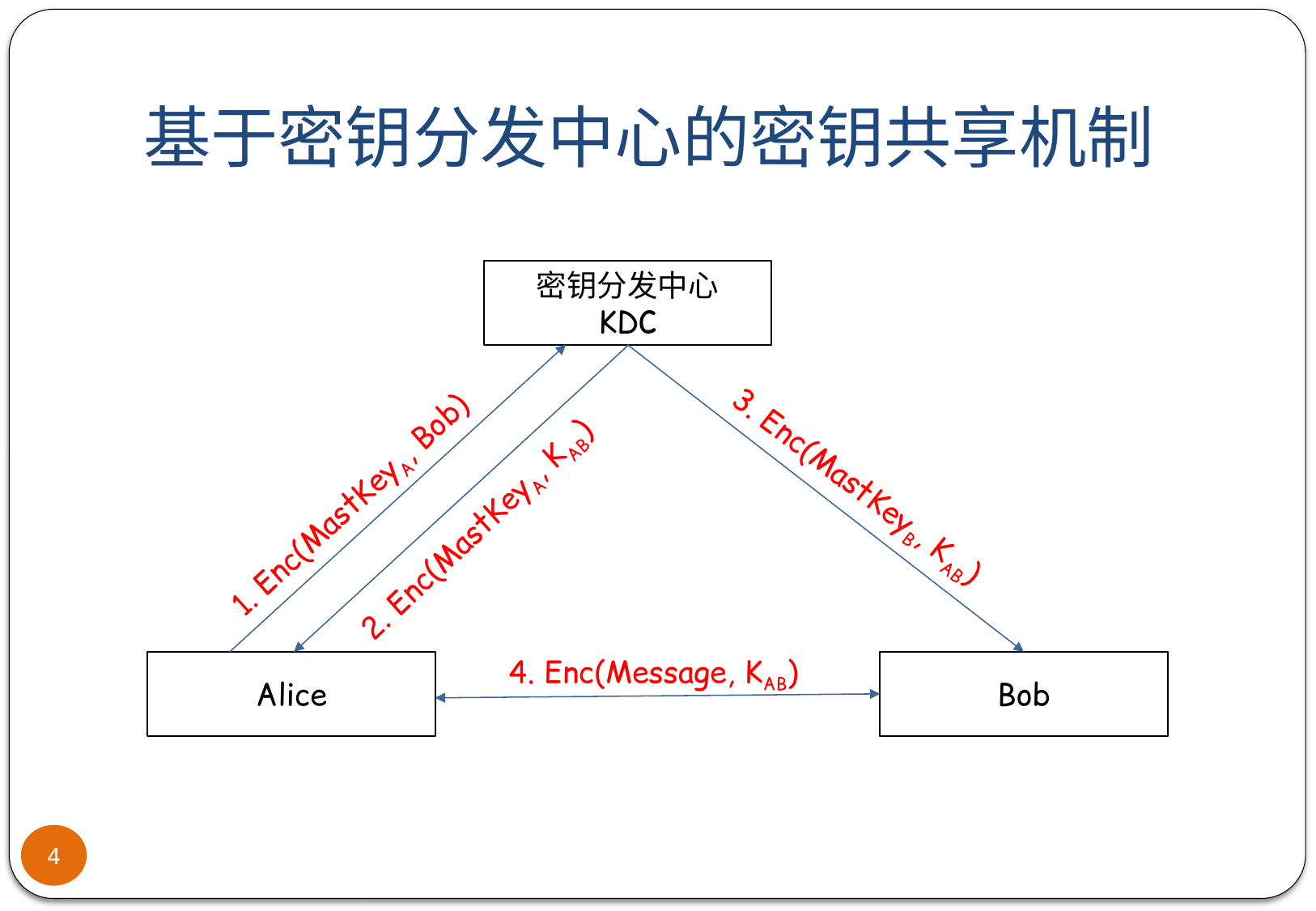

# 基于密钥分发中心的密钥共享机制
密钥分发中心
KDC
1. Enc(MastKeyA, Bob)
3. Enc(MastKeyB, KAB)
2. Enc(MastKeyA, KAB)
4. Enc(Message, KAB)
Bob
Alice
4